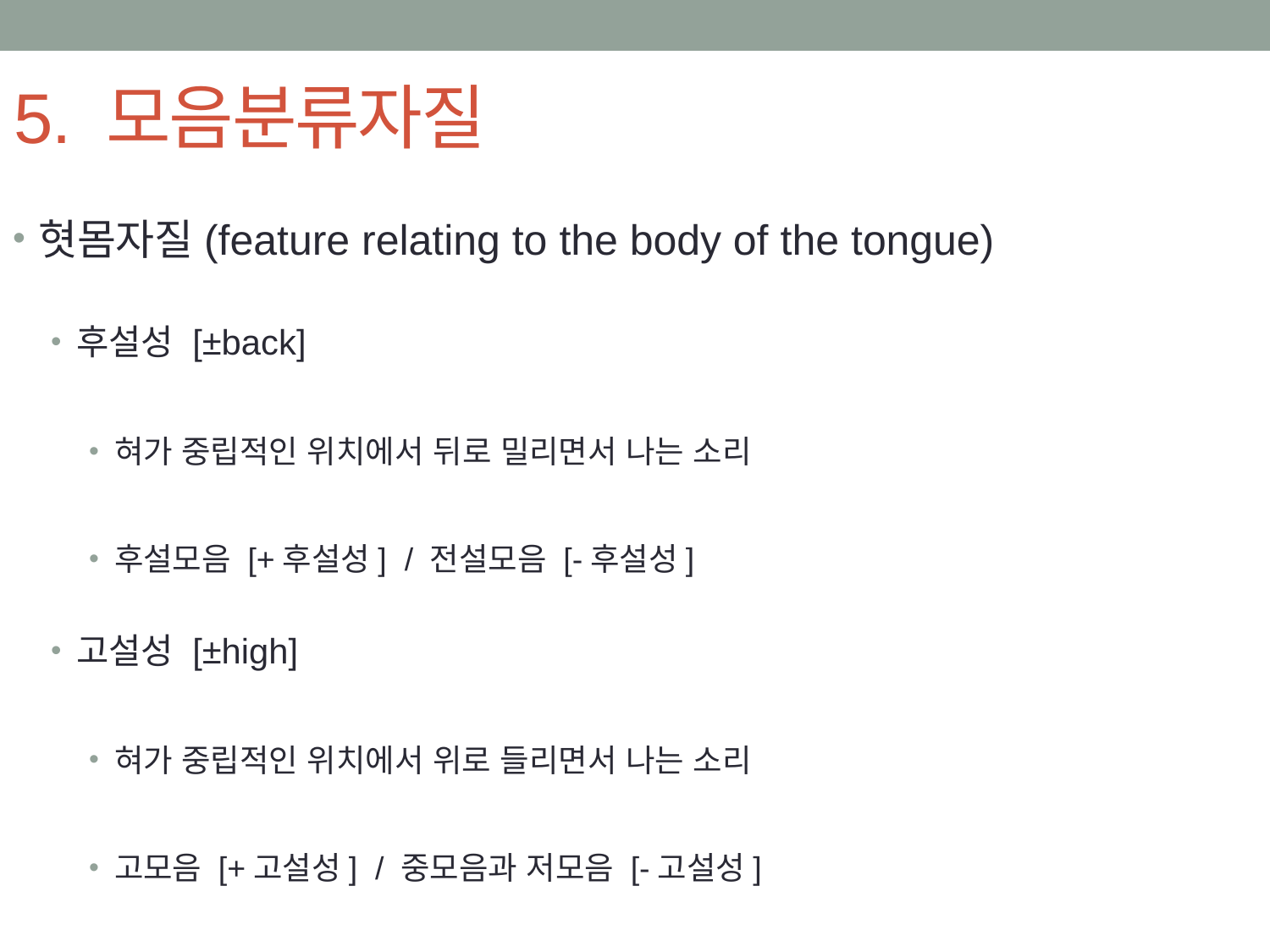

# 5. 모음분류자질
혓몸자질(feature relating to the body of the tongue)

후설성 [±back]

혀가 중립적인 위치에서 뒤로 밀리면서 나는 소리

후설모음 [+후설성]  / 전설모음 [-후설성]

고설성 [±high]

혀가 중립적인 위치에서 위로 들리면서 나는 소리

고모음 [+고설성]  / 중모음과 저모음 [-고설성]